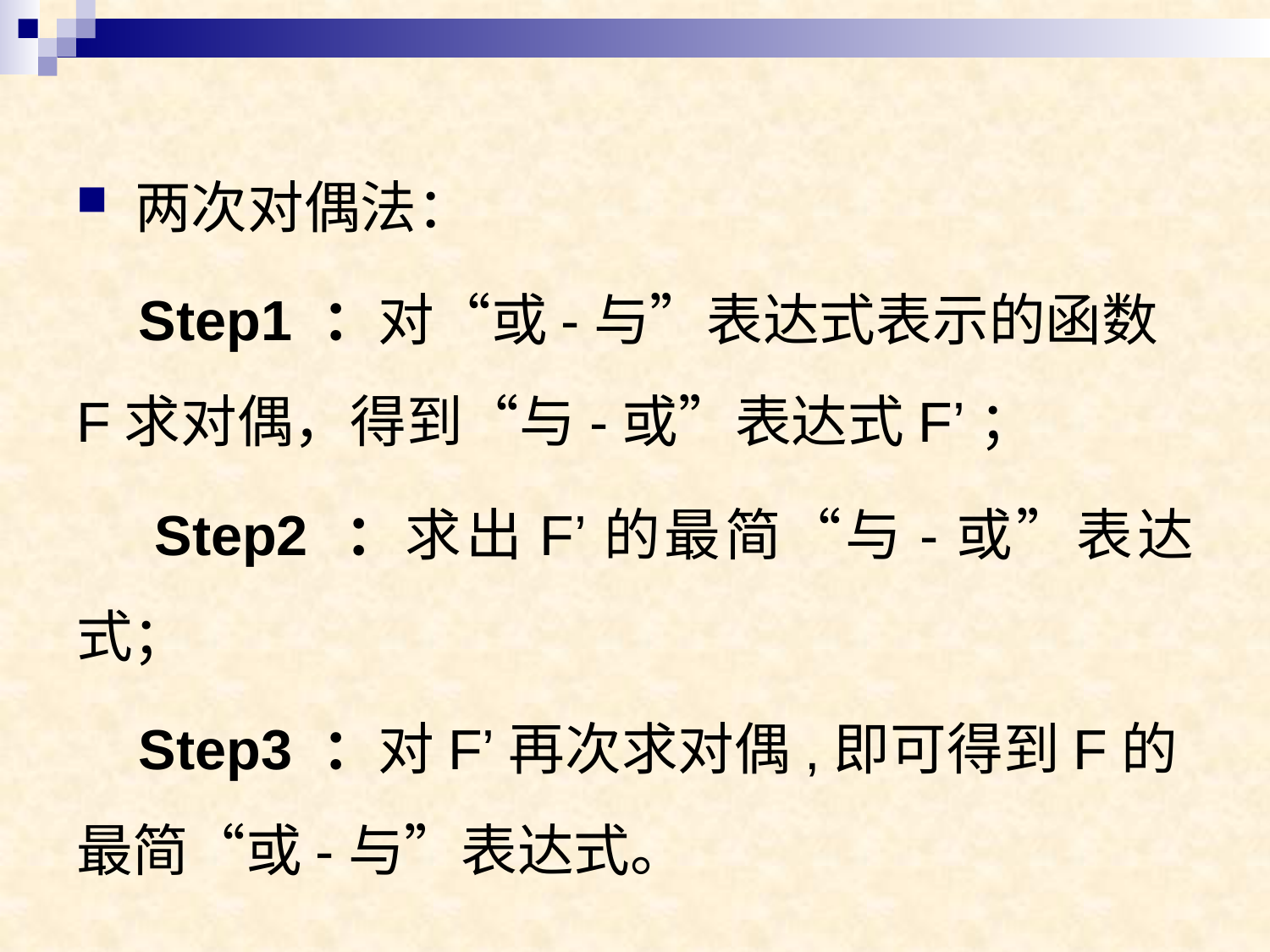

两次对偶法：
    Step1 ：对“或-与”表达式表示的函数F求对偶，得到“与-或”表达式F’；
    Step2 ：求出F’的最简“与-或”表达式；
    Step3 ：对F’再次求对偶,即可得到F的最简“或-与”表达式。